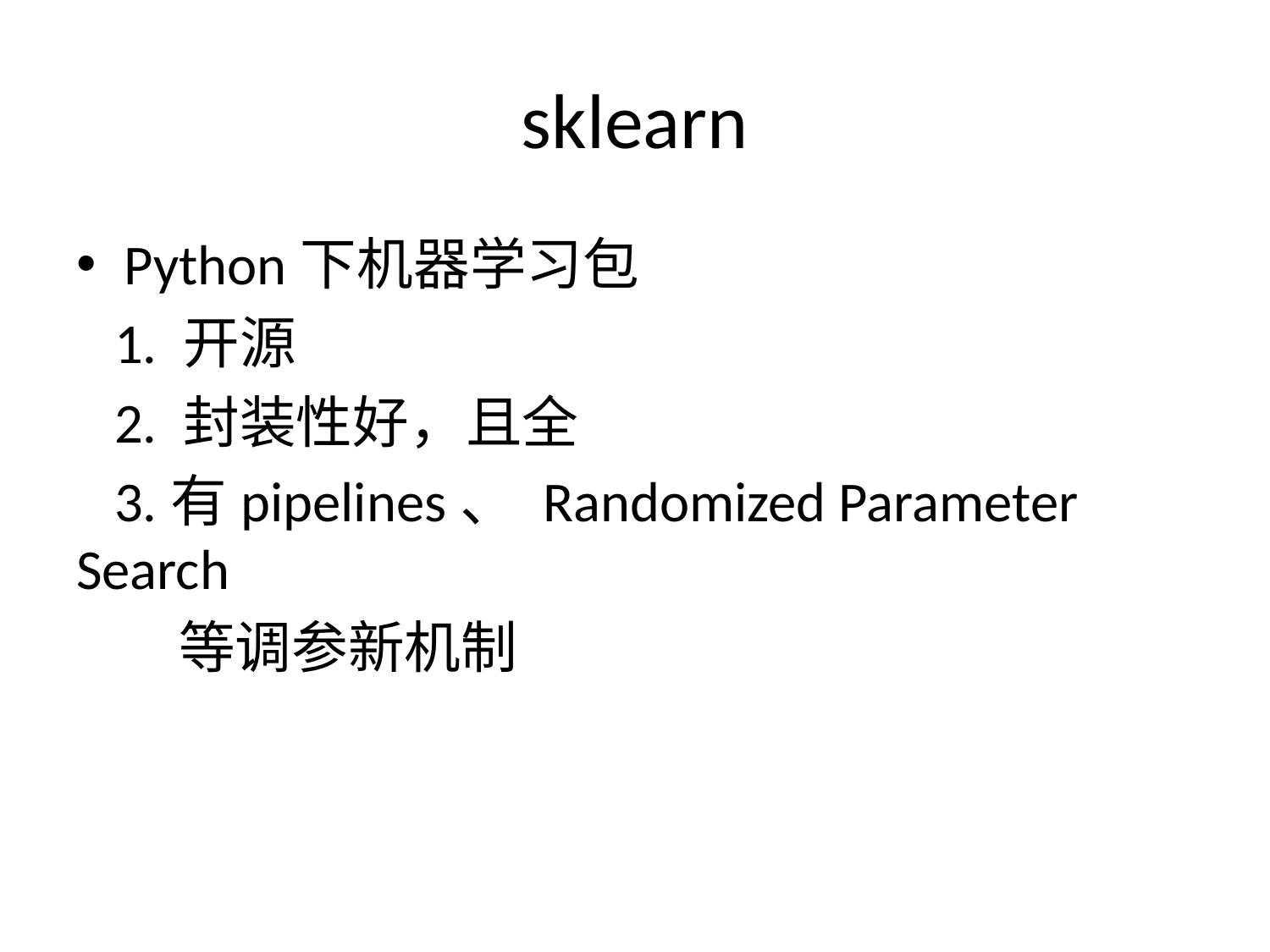

# sklearn
Python下机器学习包
   1. 开源
   2. 封装性好，且全
   3.有pipelines、 Randomized Parameter Search
       等调参新机制